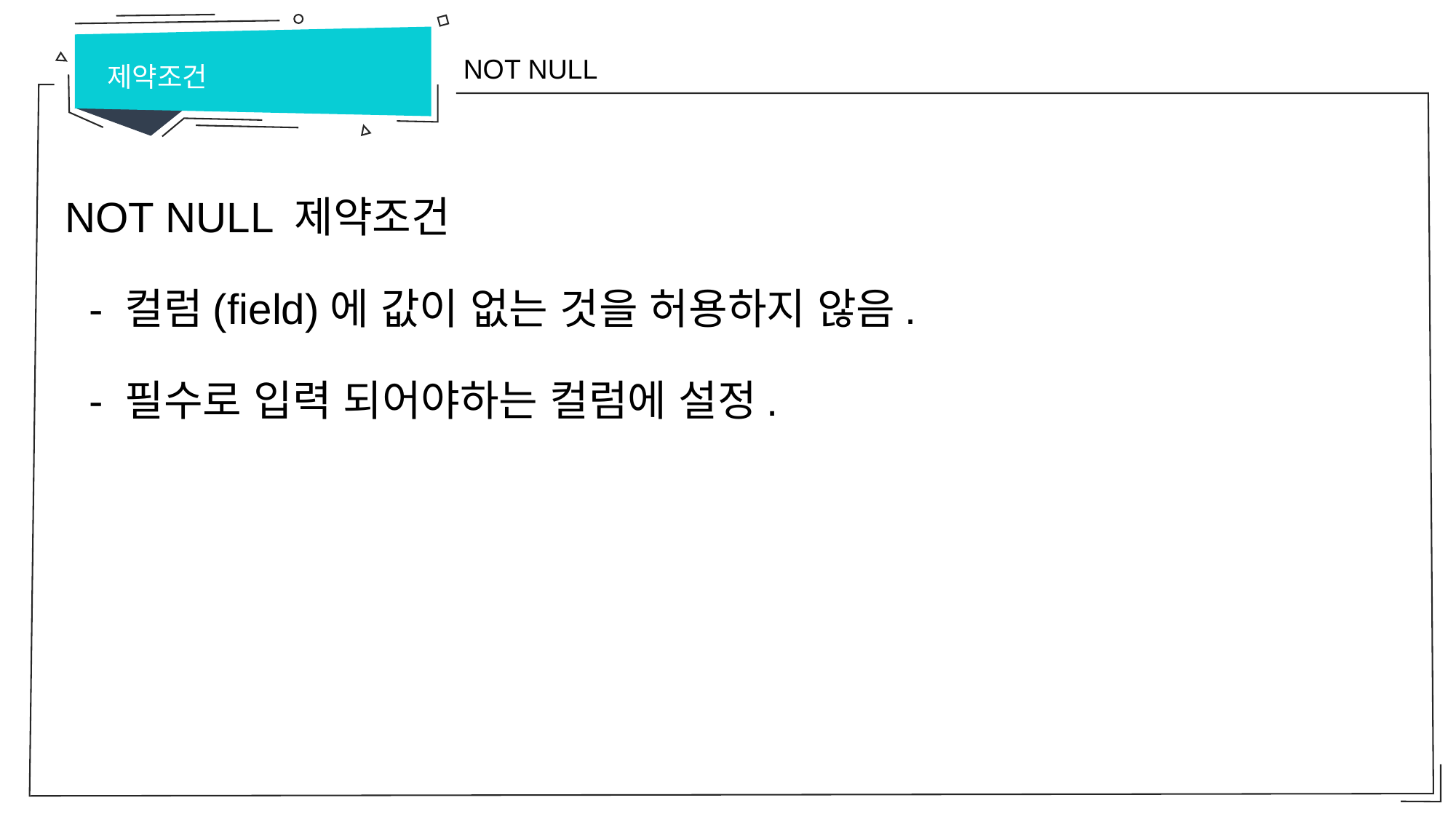

제약조건
NOT NULL
NOT NULL 제약조건
  - 컬럼(field)에 값이 없는 것을 허용하지 않음.
  - 필수로 입력 되어야하는 컬럼에 설정.